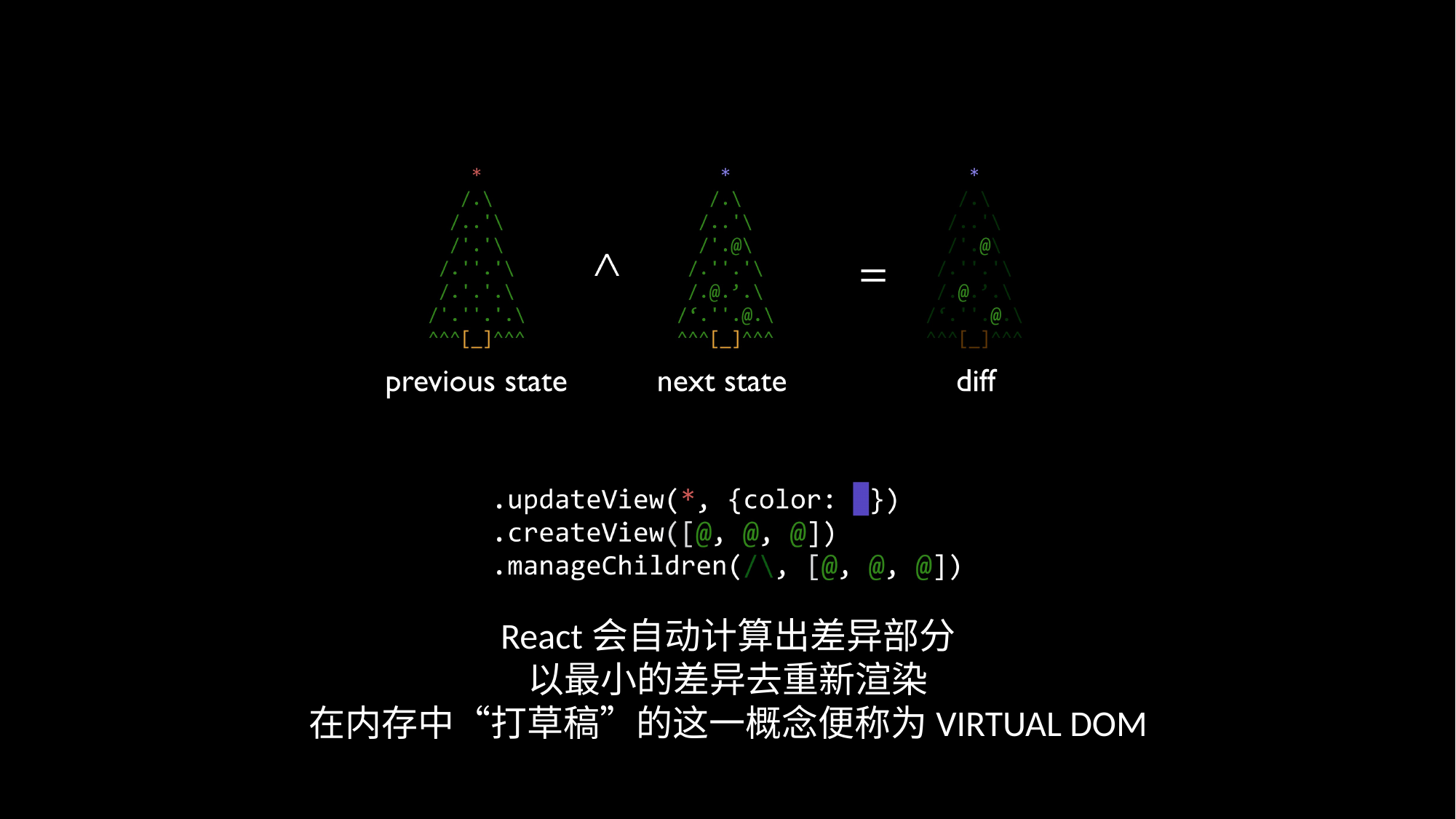

React会自动计算出差异部分
以最小的差异去重新渲染
在内存中“打草稿”的这一概念便称为VIRTUAL DOM